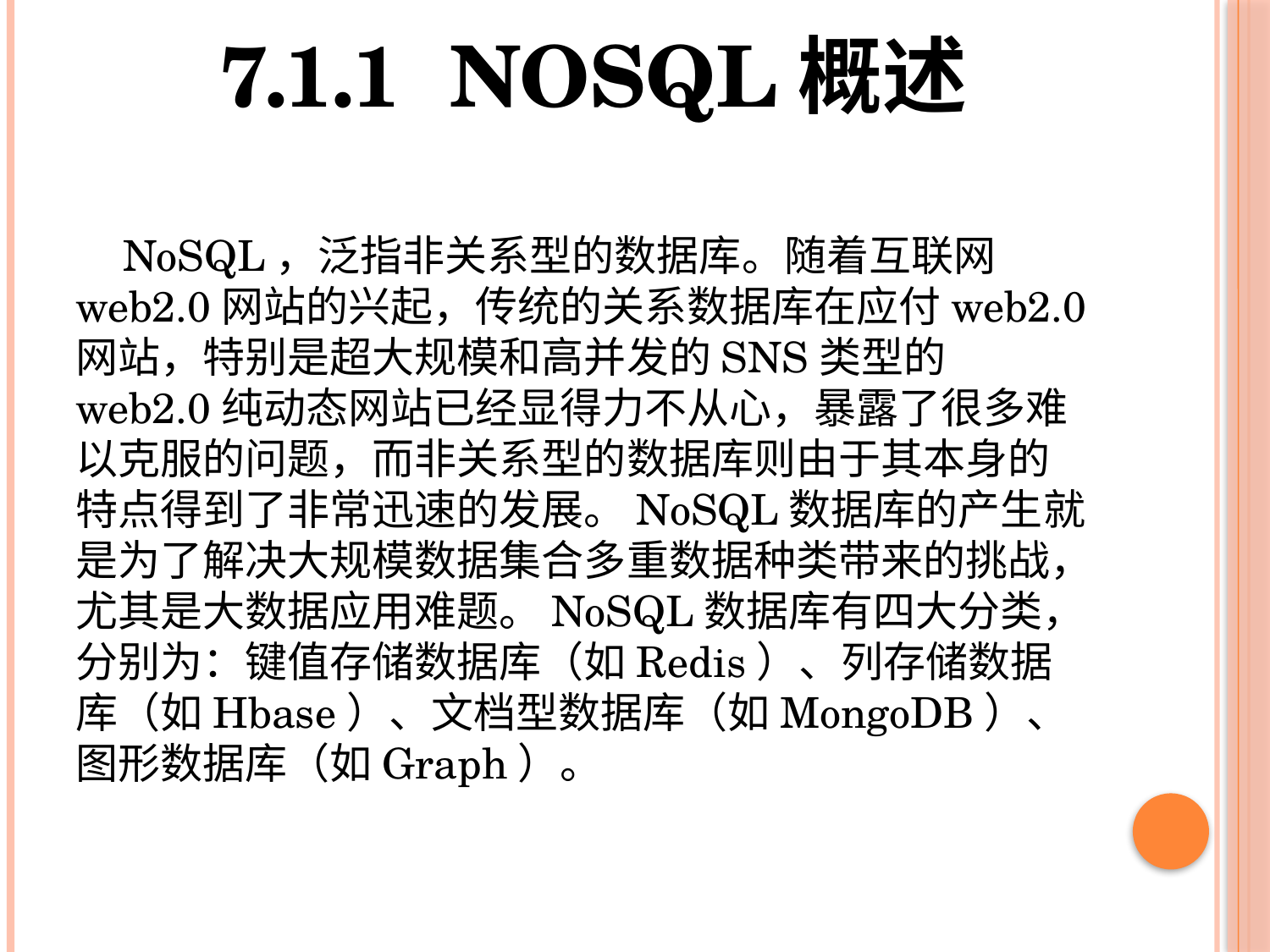

# 7.1.1  NoSQL概述
    NoSQL，泛指非关系型的数据库。随着互联网web2.0网站的兴起，传统的关系数据库在应付web2.0网站，特别是超大规模和高并发的SNS类型的web2.0纯动态网站已经显得力不从心，暴露了很多难以克服的问题，而非关系型的数据库则由于其本身的特点得到了非常迅速的发展。NoSQL数据库的产生就是为了解决大规模数据集合多重数据种类带来的挑战，尤其是大数据应用难题。NoSQL数据库有四大分类，分别为：键值存储数据库（如Redis）、列存储数据库（如Hbase）、文档型数据库（如MongoDB）、图形数据库（如Graph）。